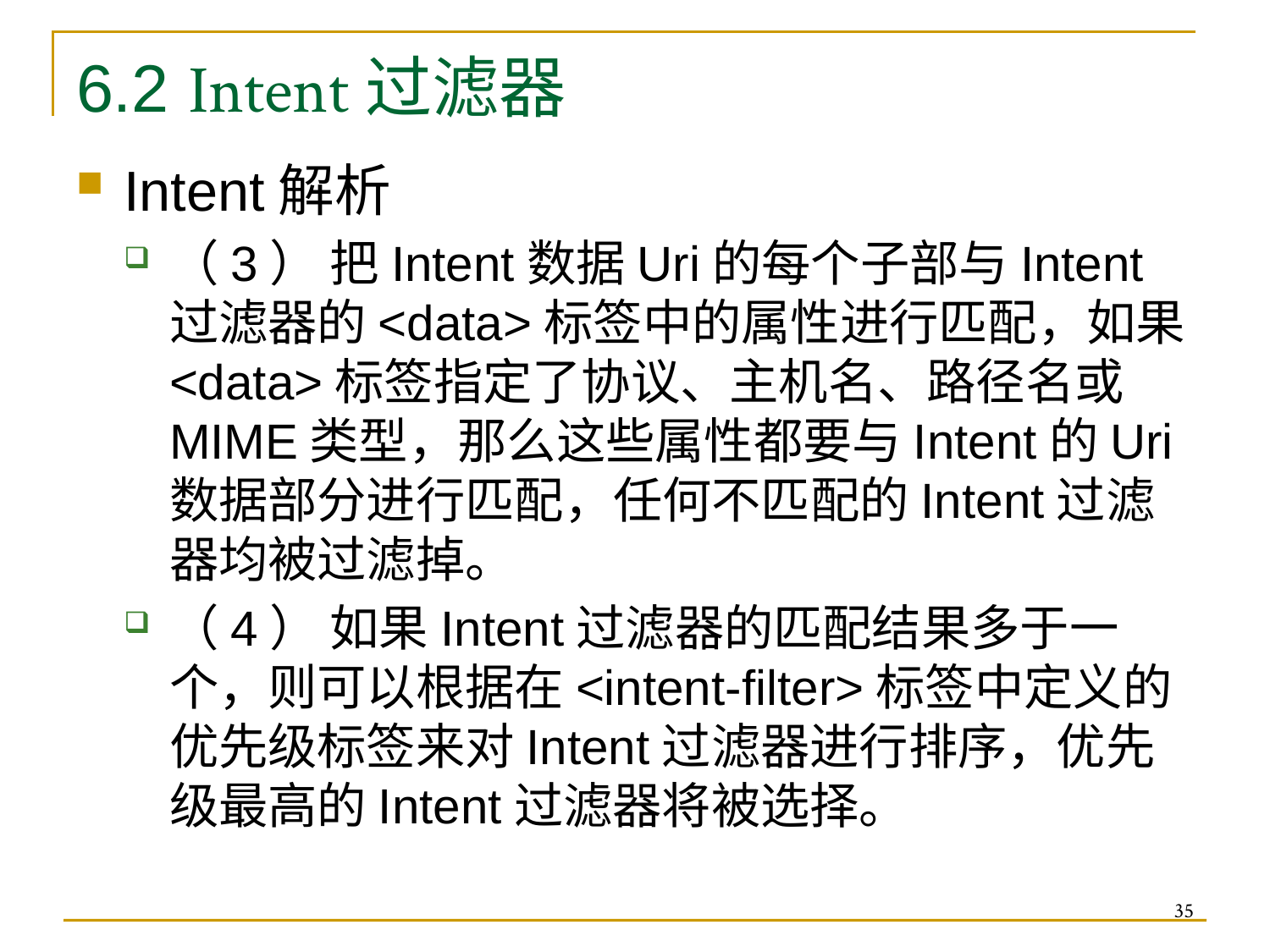

# 6.2 Intent过滤器
Intent解析
（3） 把Intent数据Uri的每个子部与Intent过滤器的<data>标签中的属性进行匹配，如果<data>标签指定了协议、主机名、路径名或MIME类型，那么这些属性都要与Intent的Uri数据部分进行匹配，任何不匹配的Intent过滤器均被过滤掉。
（4） 如果Intent过滤器的匹配结果多于一个，则可以根据在<intent-filter>标签中定义的优先级标签来对Intent过滤器进行排序，优先级最高的Intent过滤器将被选择。
35